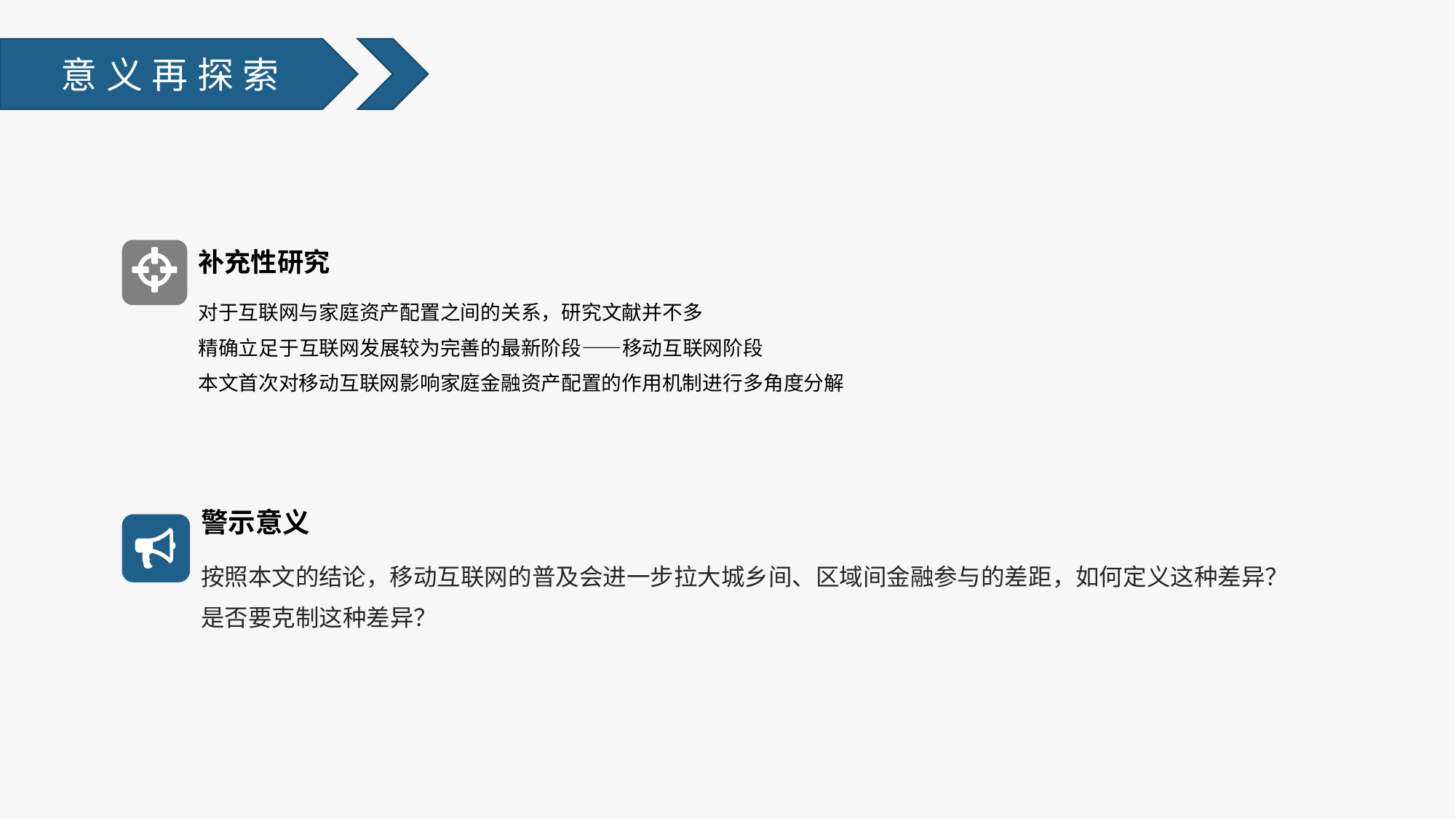

意义再探索

补充性研究
对于互联网与家庭资产配置之间的关系，研究文献并不多
精确立足于互联网发展较为完善的最新阶段——移动互联网阶段
本文首次对移动互联网影响家庭金融资产配置的作用机制进行多角度分解

警示意义
按照本文的结论，移动互联网的普及会进一步拉大城乡间、区域间金融参与的差距，如何定义这种差异？是否要克制这种差异？